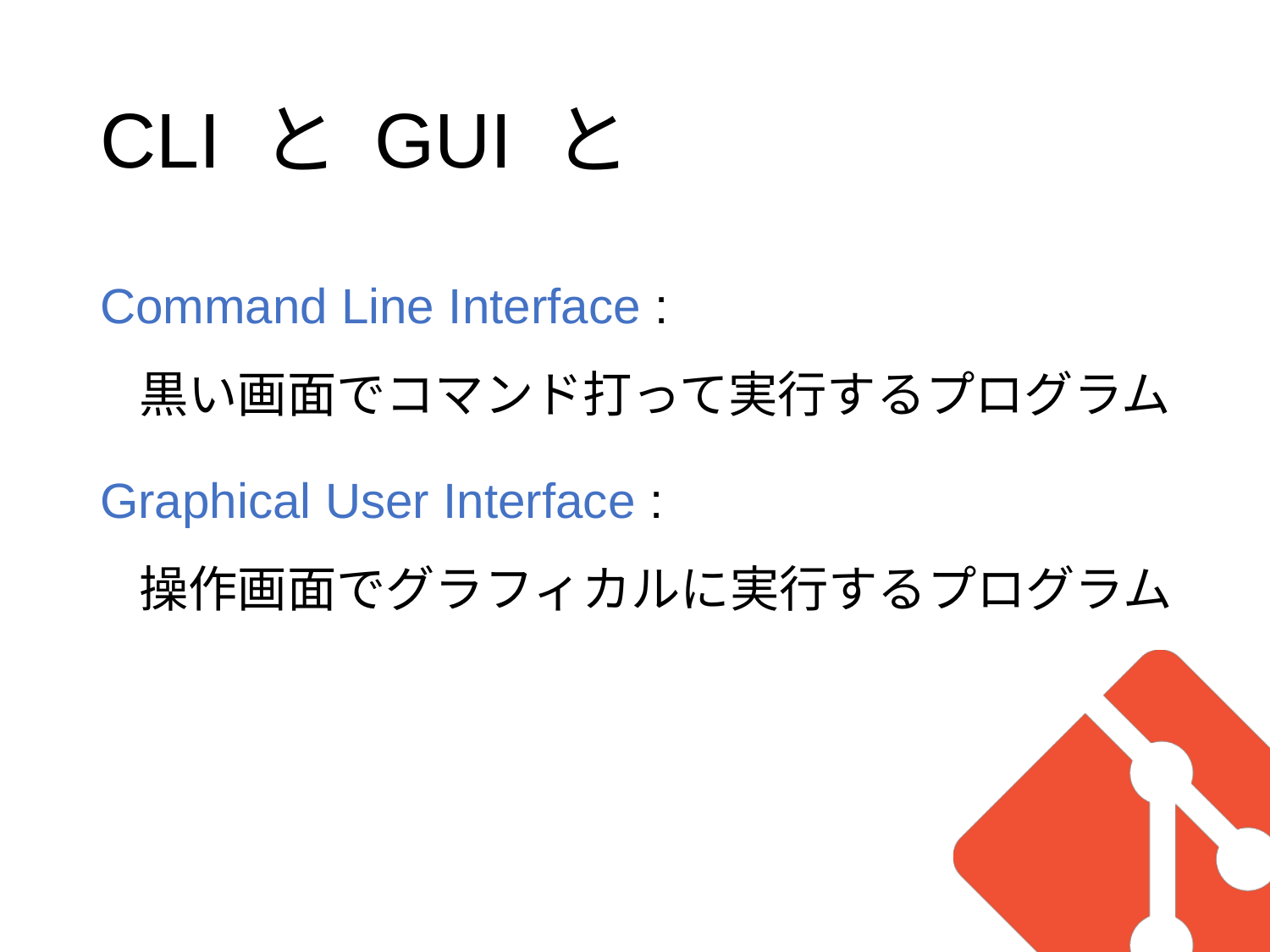

# CLI と GUI と
Command Line Interface :
黒い画面でコマンド打って実行するプログラム
Graphical User Interface :
操作画面でグラフィカルに実行するプログラム